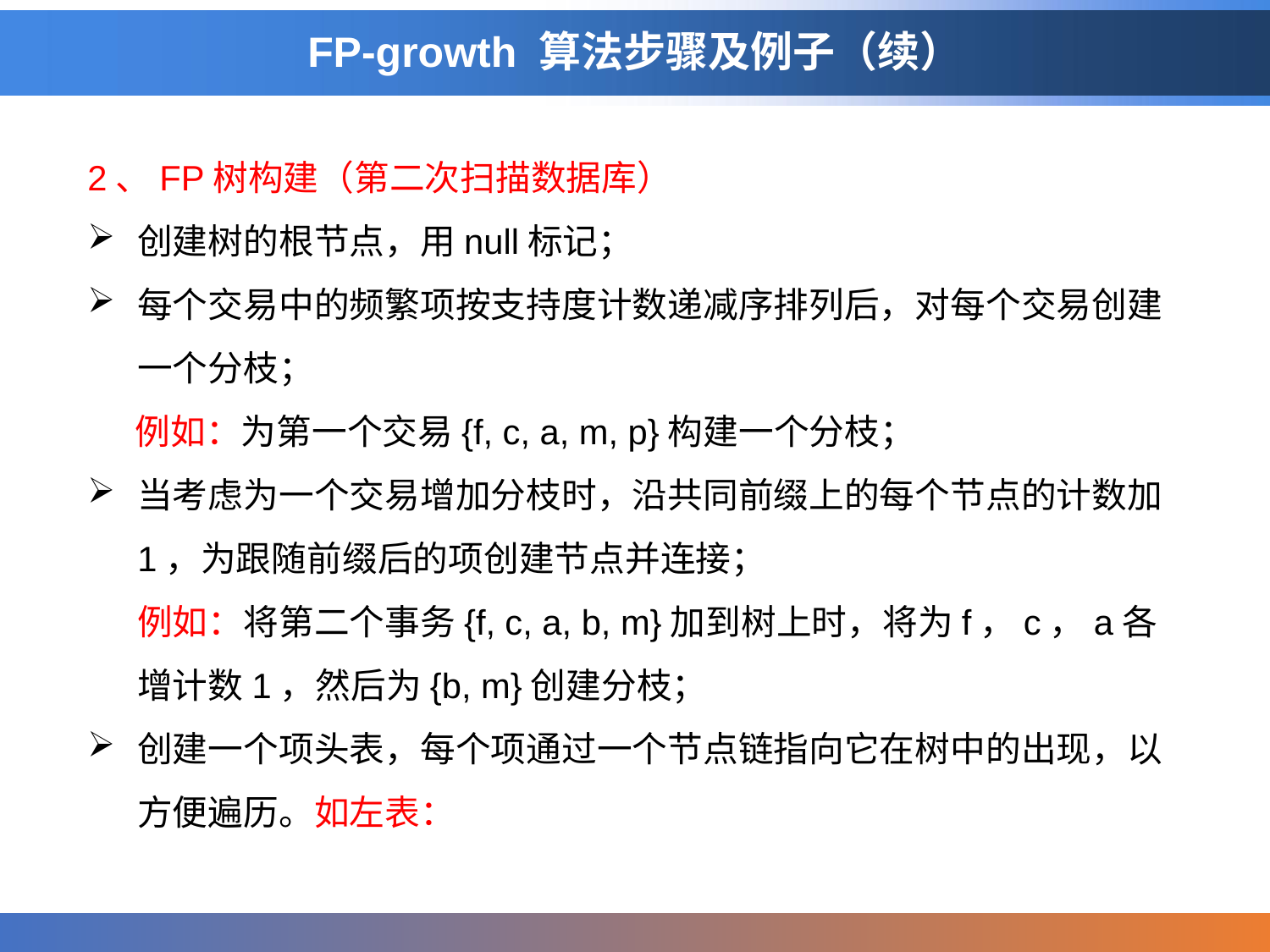

# FP-growth 算法步骤及例子（续）
2、FP树构建（第二次扫描数据库）
创建树的根节点，用null标记；
每个交易中的频繁项按支持度计数递减序排列后，对每个交易创建一个分枝；
     例如：为第一个交易{f, c, a, m, p}构建一个分枝；
当考虑为一个交易增加分枝时，沿共同前缀上的每个节点的计数加1，为跟随前缀后的项创建节点并连接；
例如：将第二个事务{f, c, a, b, m}加到树上时，将为f，c，a各增计数1，然后为{b, m}创建分枝；
创建一个项头表，每个项通过一个节点链指向它在树中的出现，以方便遍历。如左表：